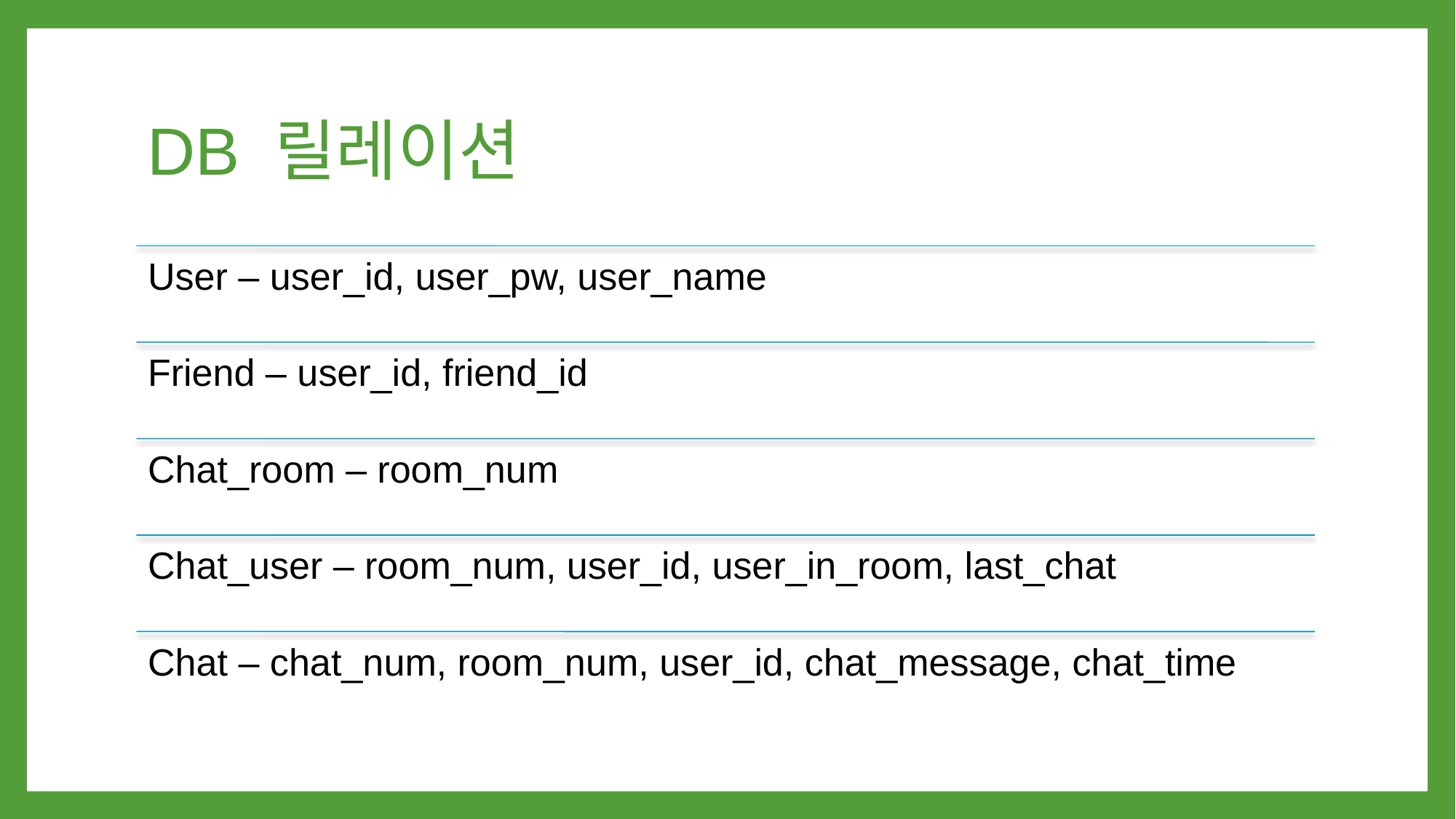

# DB 릴레이션
User – user_id, user_pw, user_name
Friend – user_id, friend_id
Chat_room – room_num
Chat_user – room_num, user_id, user_in_room, last_chat
Chat – chat_num, room_num, user_id, chat_message, chat_time